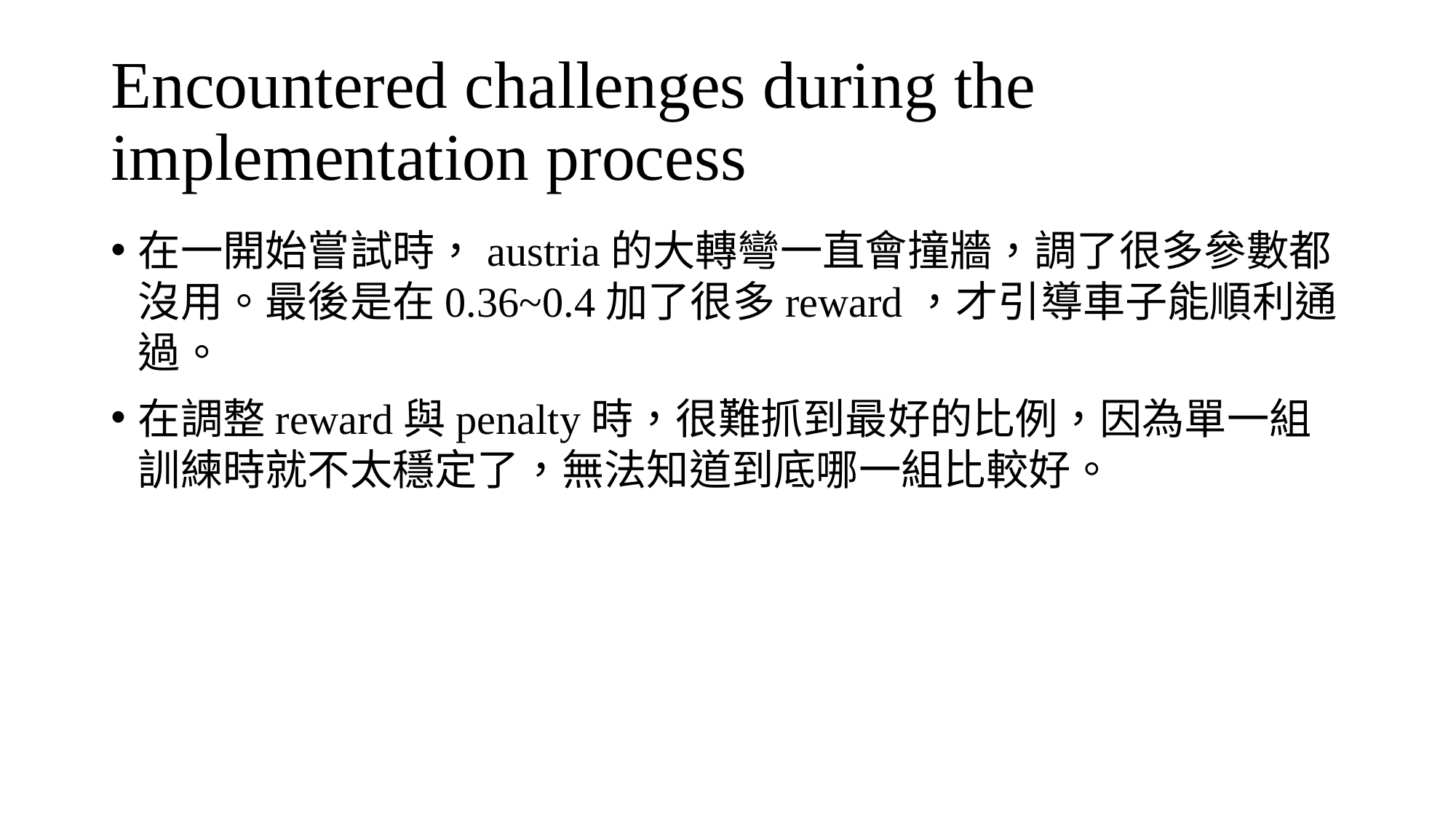

# Encountered challenges during the implementation process
在一開始嘗試時，austria的大轉彎一直會撞牆，調了很多參數都沒用。最後是在0.36~0.4加了很多reward，才引導車子能順利通過。
在調整reward與penalty時，很難抓到最好的比例，因為單一組訓練時就不太穩定了，無法知道到底哪一組比較好。